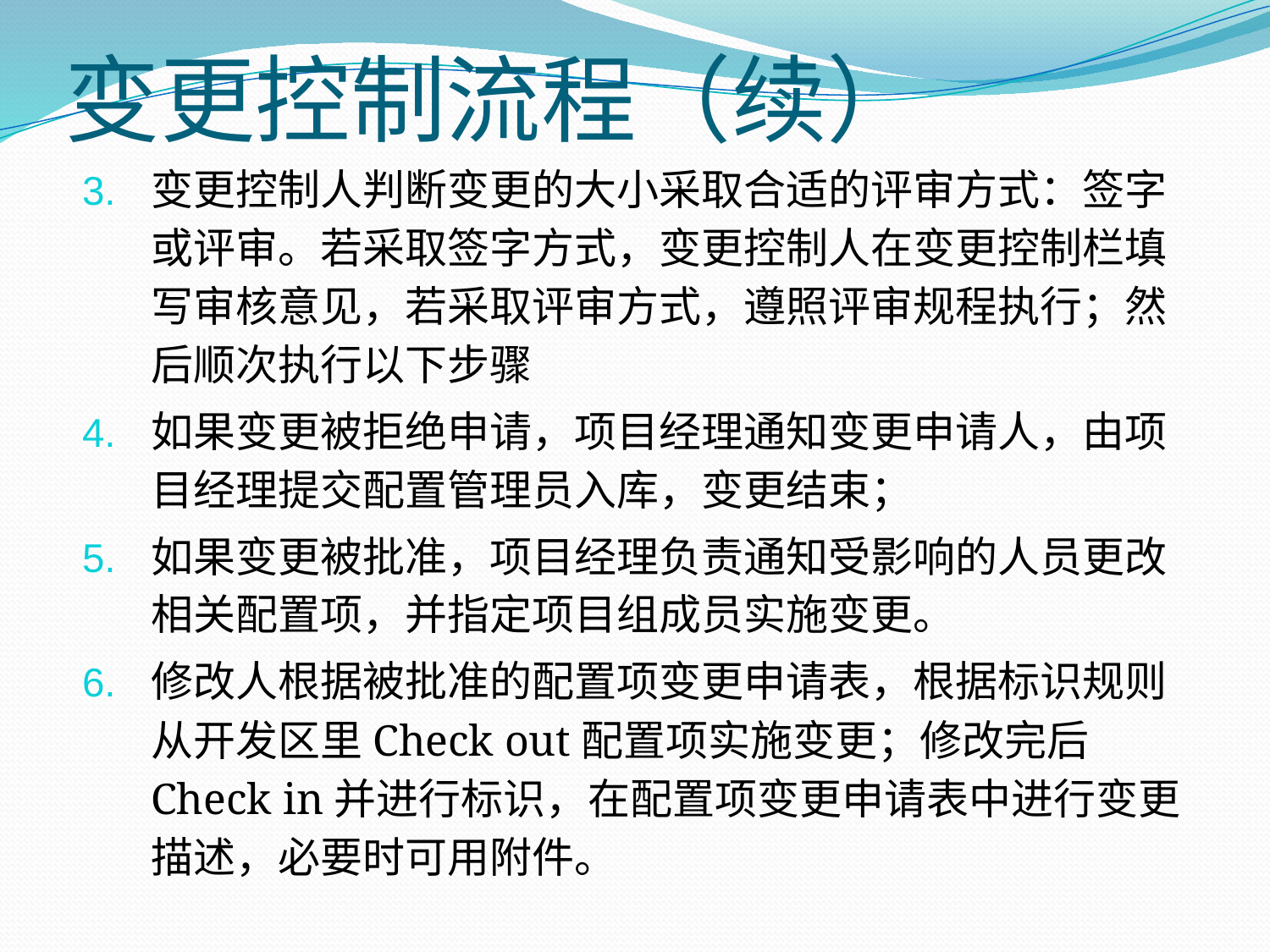

变更控制流程（续）
变更控制人判断变更的大小采取合适的评审方式：签字或评审。若采取签字方式，变更控制人在变更控制栏填写审核意见，若采取评审方式，遵照评审规程执行；然后顺次执行以下步骤
如果变更被拒绝申请，项目经理通知变更申请人，由项目经理提交配置管理员入库，变更结束；
如果变更被批准，项目经理负责通知受影响的人员更改相关配置项，并指定项目组成员实施变更。
修改人根据被批准的配置项变更申请表，根据标识规则从开发区里Check out配置项实施变更；修改完后Check in并进行标识，在配置项变更申请表中进行变更描述，必要时可用附件。